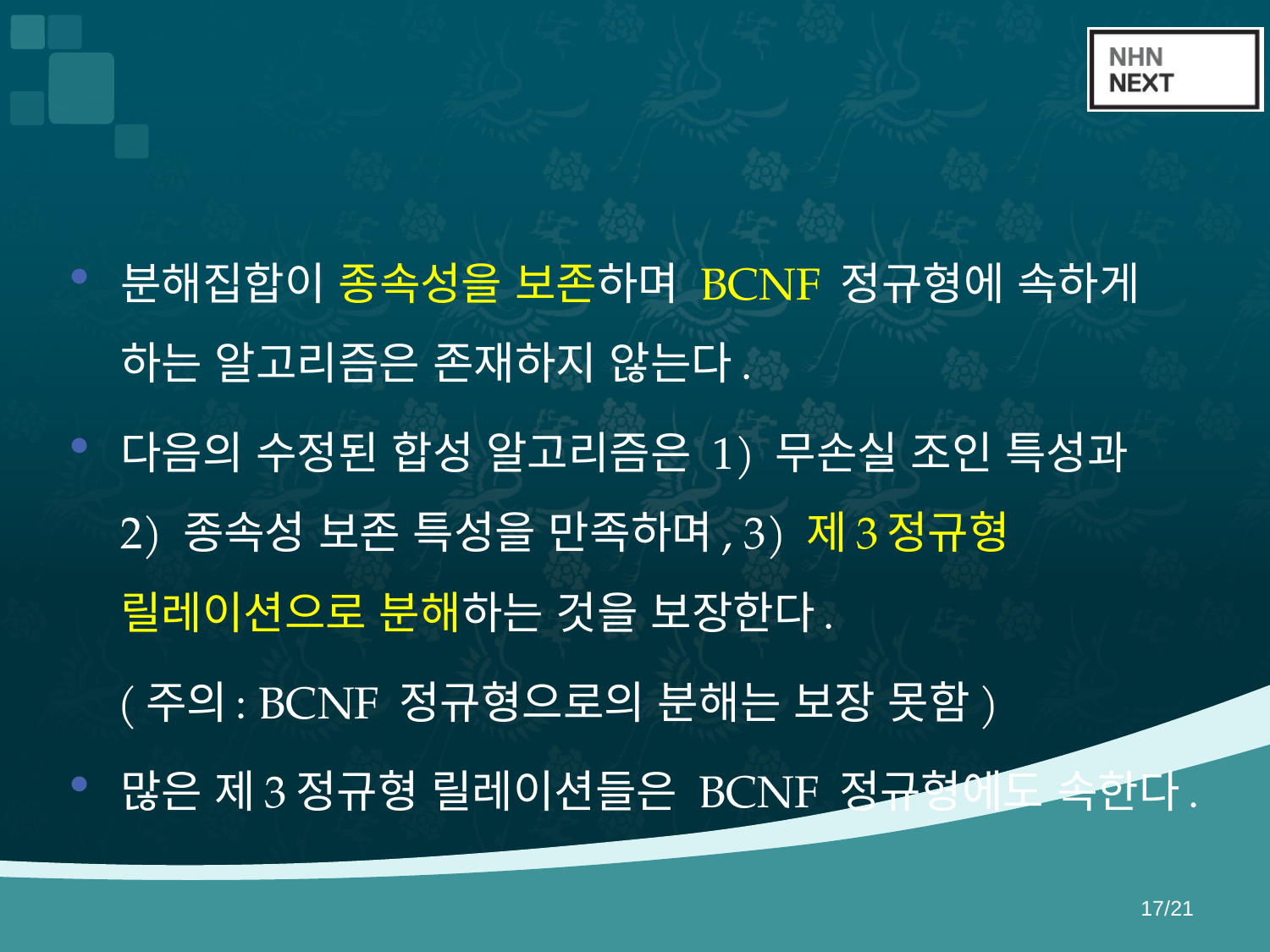

#
분해집합이 종속성을 보존하며 BCNF 정규형에 속하게 하는 알고리즘은 존재하지 않는다.
다음의 수정된 합성 알고리즘은 1) 무손실 조인 특성과  2) 종속성 보존 특성을 만족하며, 3) 제3정규형 릴레이션으로 분해하는 것을 보장한다.
    (주의: BCNF 정규형으로의 분해는 보장 못함)
많은 제3정규형 릴레이션들은 BCNF 정규형에도 속한다.

17/21